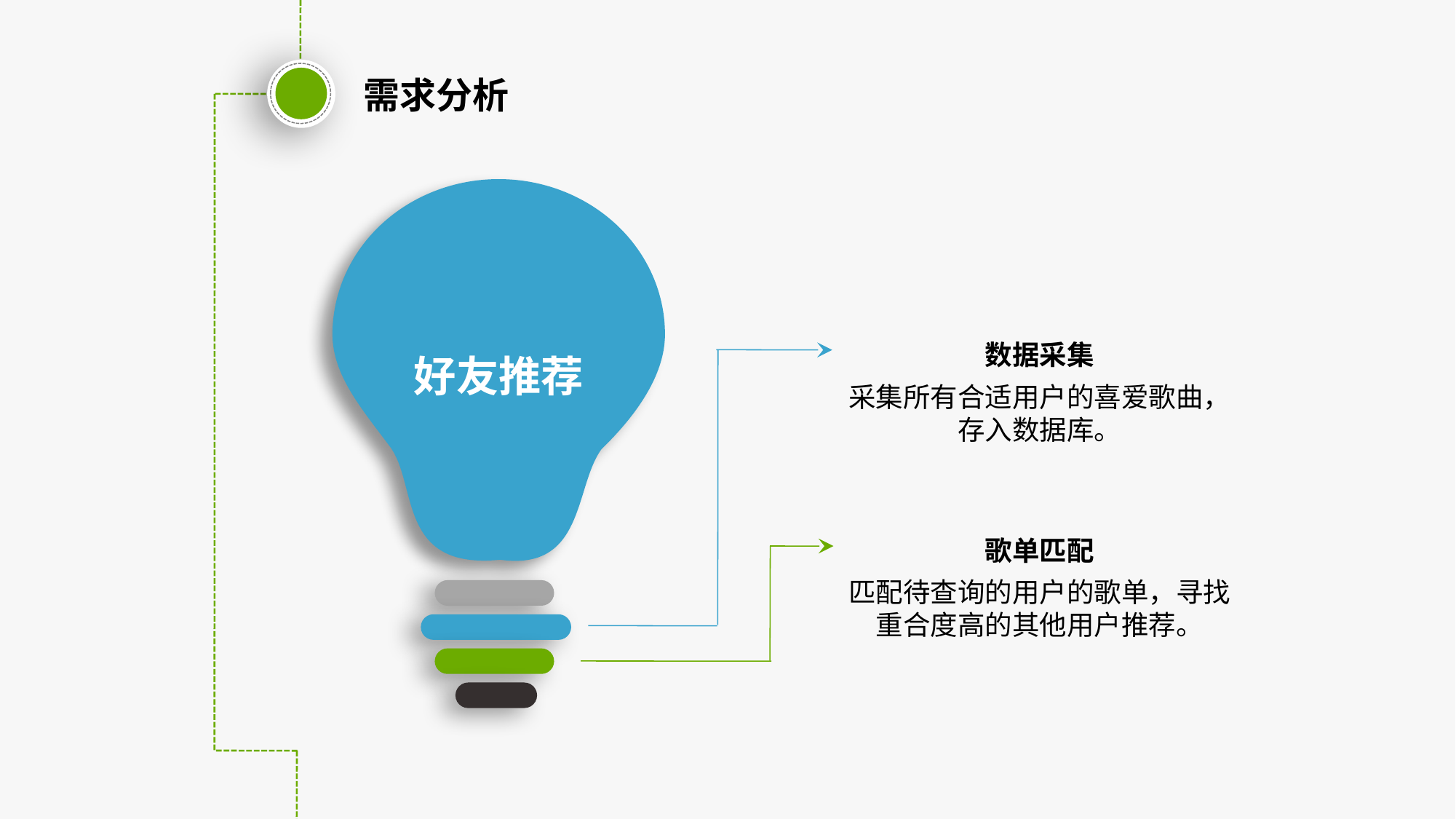

需求分析

好友推荐
数据采集
采集所有合适用户的喜爱歌曲，存入数据库。
歌单匹配
匹配待查询的用户的歌单，寻找重合度高的其他用户推荐。